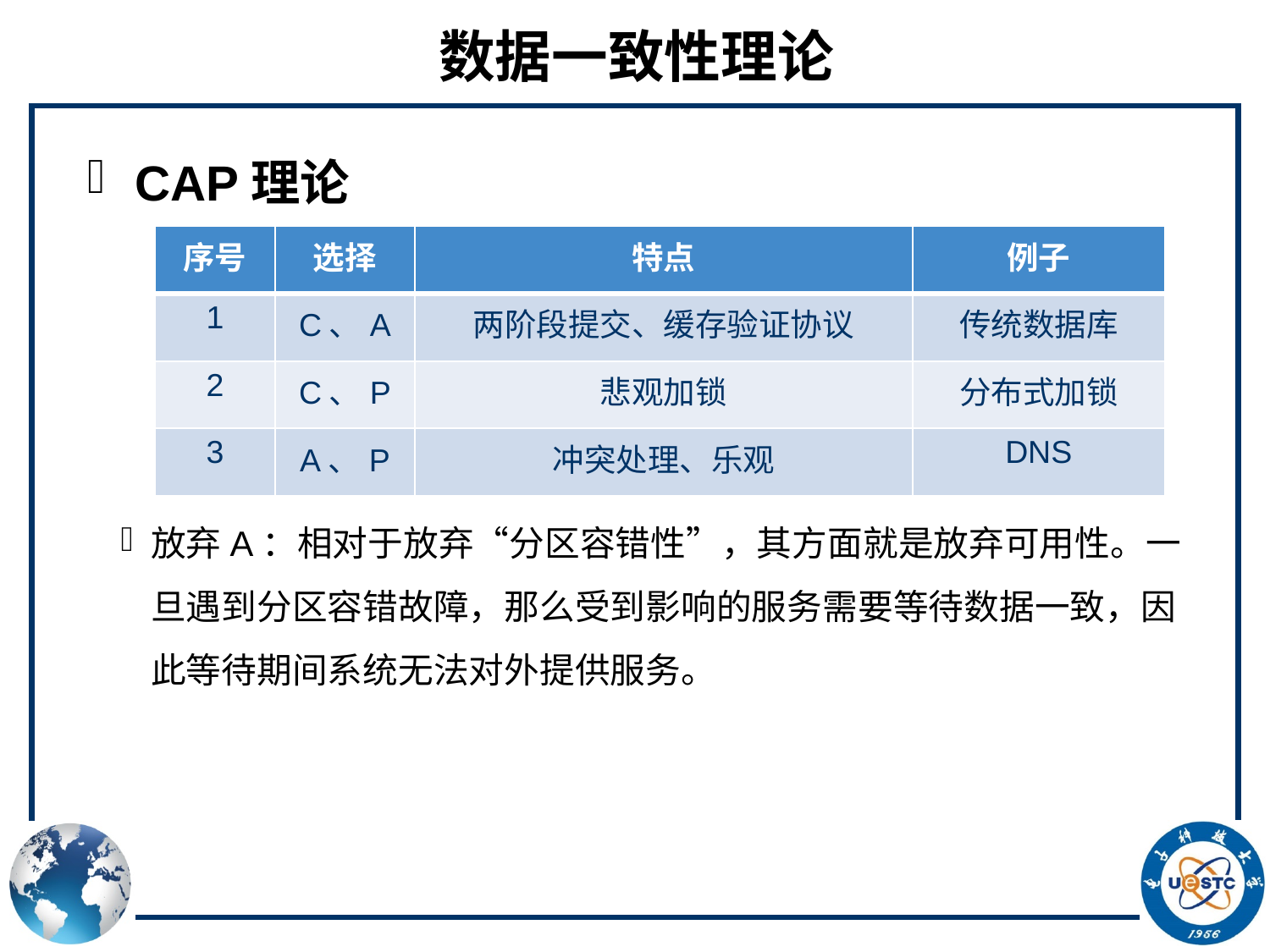

# 数据一致性理论
CAP理论

放弃A：相对于放弃“分区容错性”，其方面就是放弃可用性。一旦遇到分区容错故障，那么受到影响的服务需要等待数据一致，因此等待期间系统无法对外提供服务。
| 序号 | 选择 | 特点 | 例子 |
| --- | --- | --- | --- |
| 1 | C、A | 两阶段提交、缓存验证协议 | 传统数据库 |
| 2 | C、P | 悲观加锁 | 分布式加锁 |
| 3 | A、P | 冲突处理、乐观 | DNS |